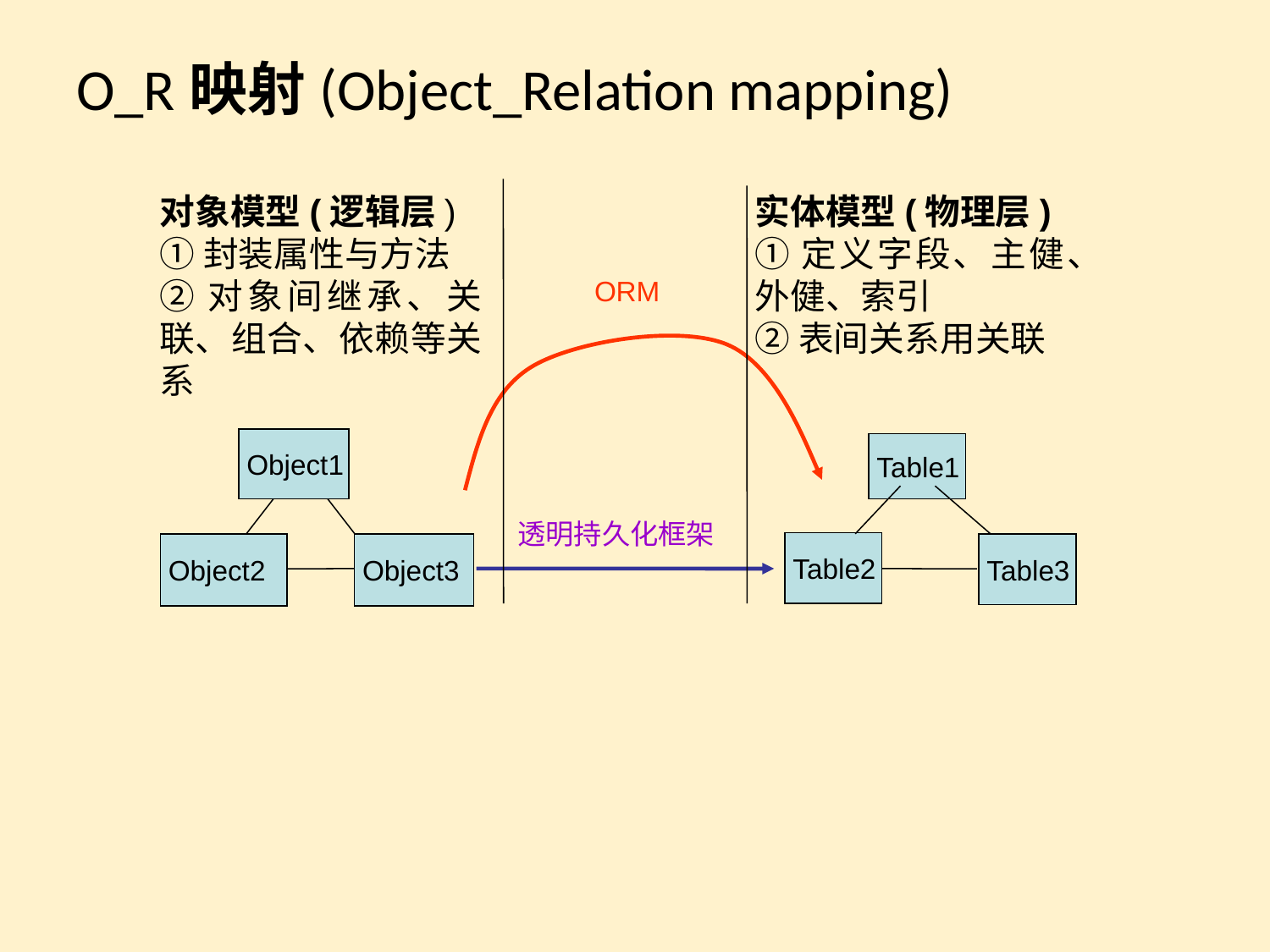

# O_R映射(Object_Relation mapping)

对象模型(逻辑层)
①封装属性与方法
②对象间继承、关联、组合、依赖等关系
实体模型(物理层)
①定义字段、主健、外健、索引
②表间关系用关联

ORM

Object1
Table1

透明持久化框架
Table2
Object2
Object3
Table3